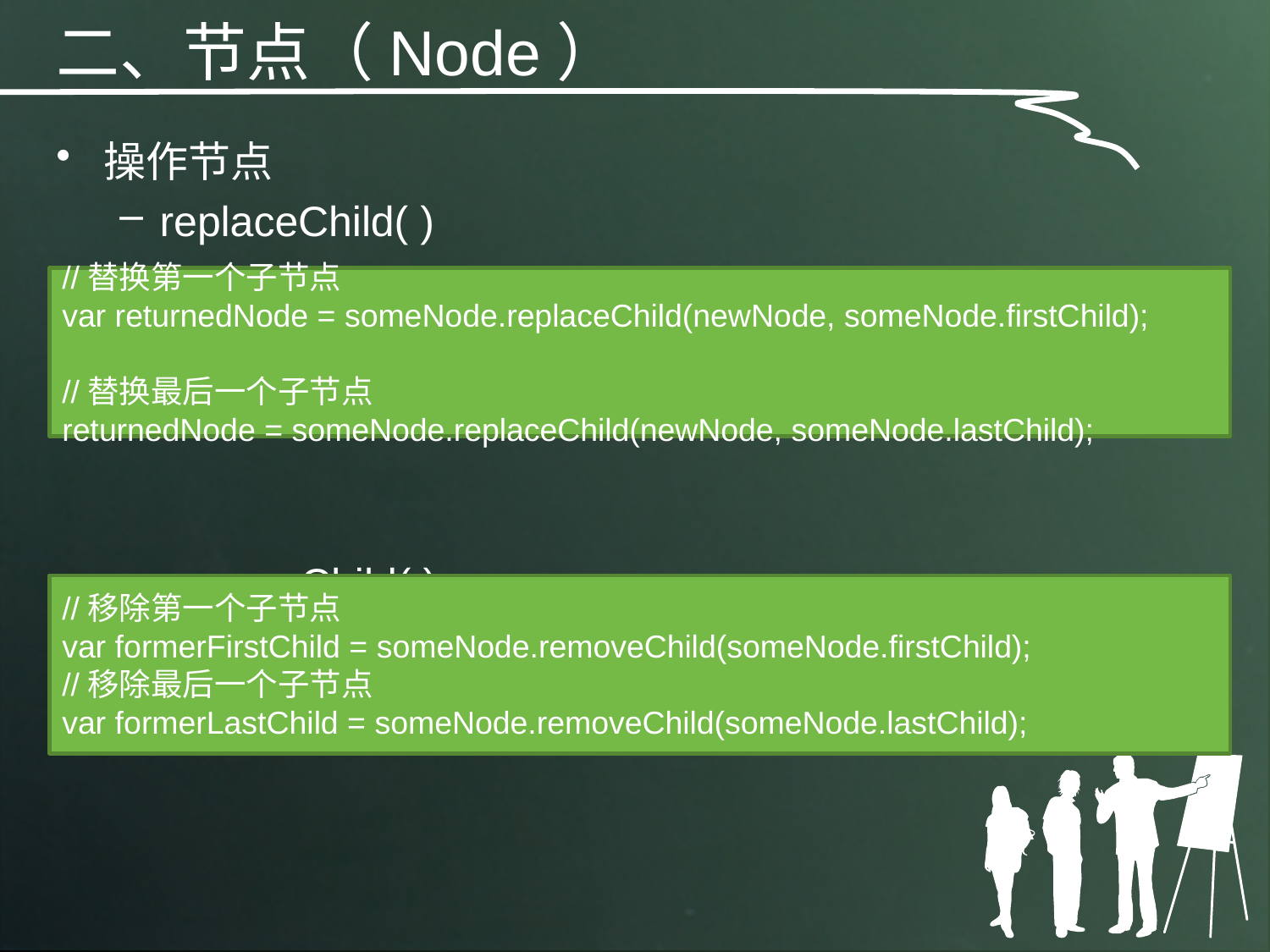

二、节点（Node）

操作节点
replaceChild( )

removeChild( )
//替换第一个子节点
var returnedNode = someNode.replaceChild(newNode, someNode.firstChild);
//替换最后一个子节点
returnedNode = someNode.replaceChild(newNode, someNode.lastChild);
//移除第一个子节点
var formerFirstChild = someNode.removeChild(someNode.firstChild);
//移除最后一个子节点
var formerLastChild = someNode.removeChild(someNode.lastChild);